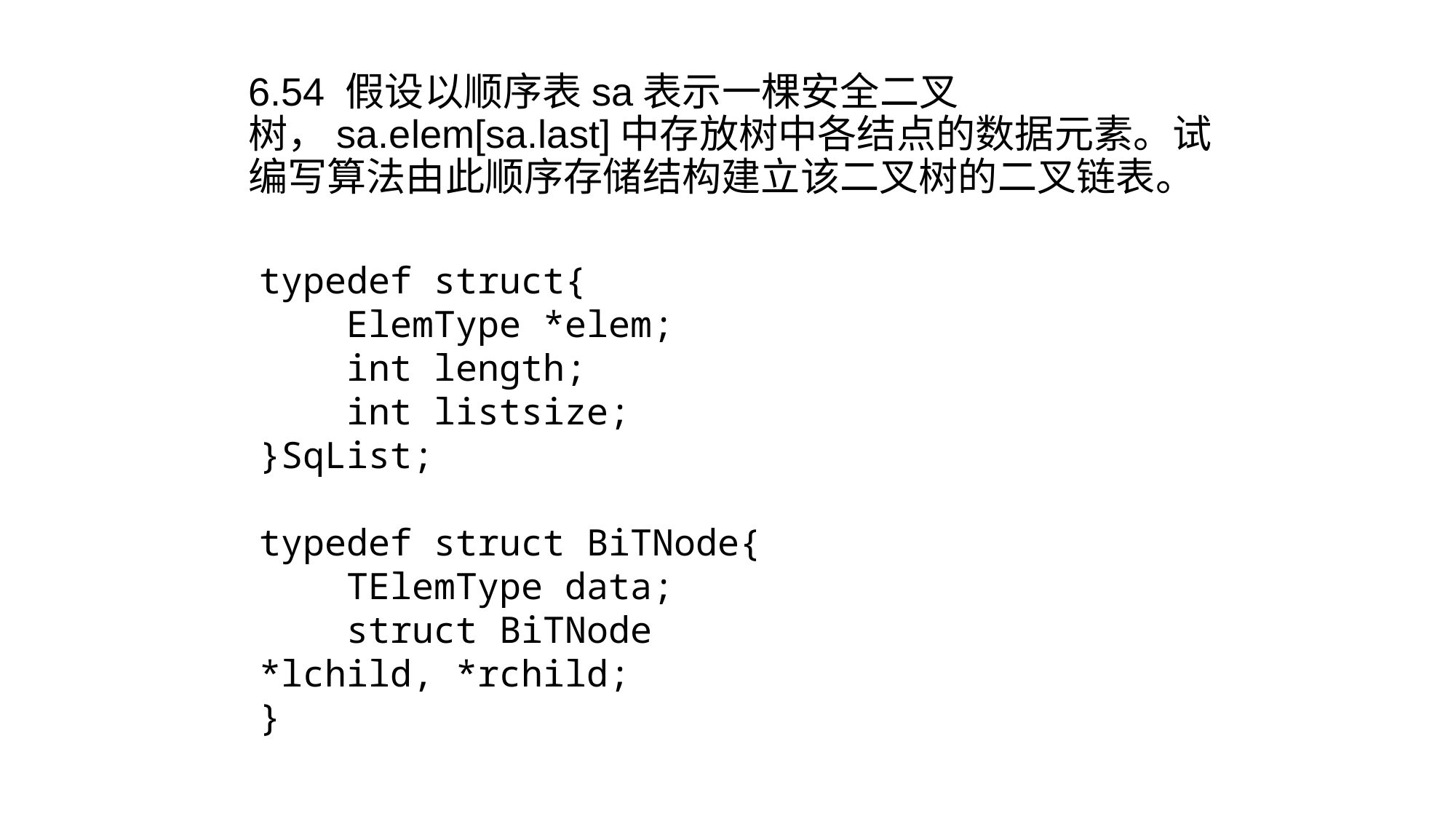

6.54 假设以顺序表sa表示一棵安全二叉树，sa.elem[sa.last]中存放树中各结点的数据元素。试编写算法由此顺序存储结构建立该二叉树的二叉链表。
typedef struct{
    ElemType *elem;
    int length;
    int listsize;
}SqList;

typedef struct BiTNode{
    TElemType data;
    struct BiTNode *lchild, *rchild;
}